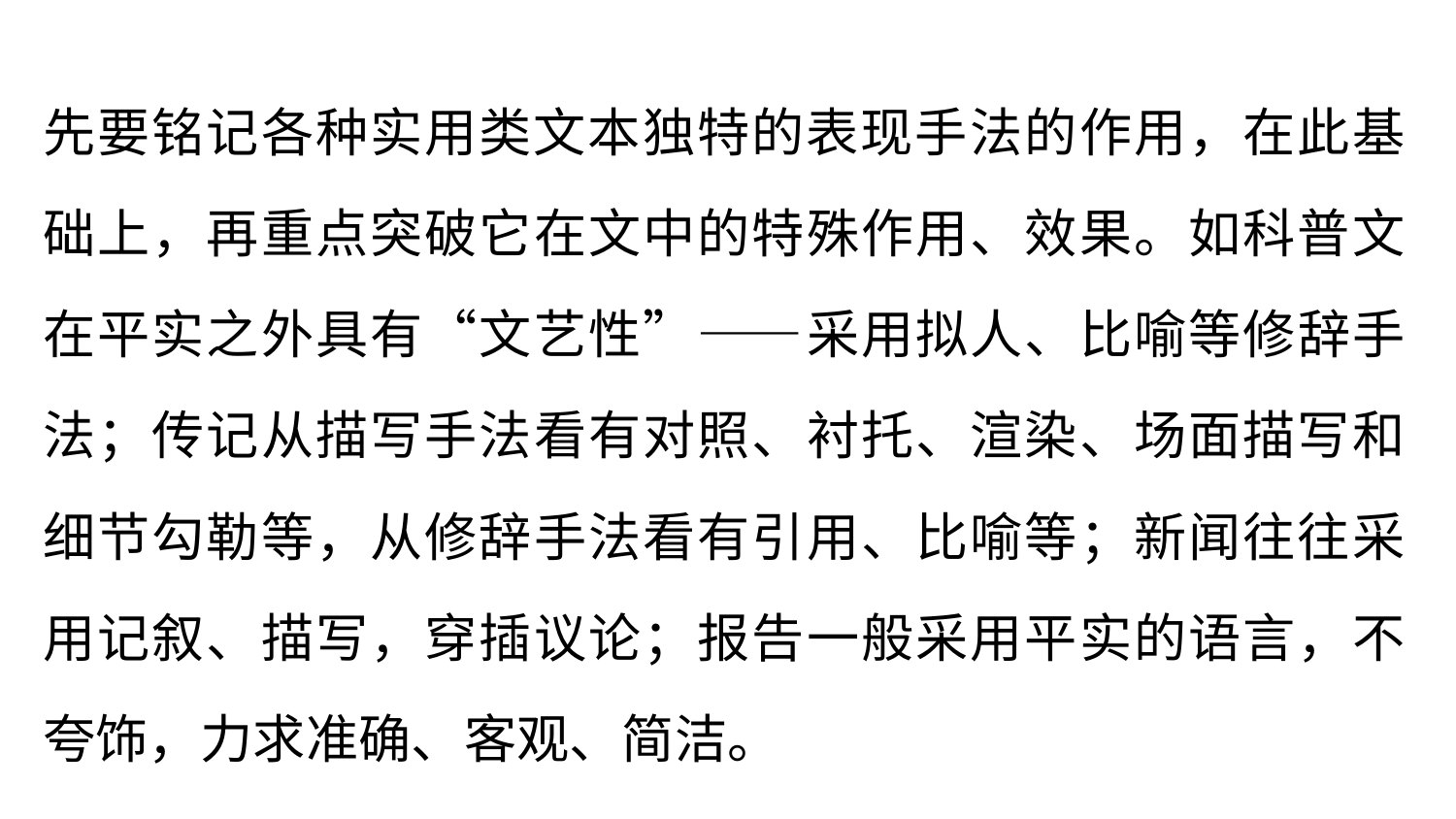

先要铭记各种实用类文本独特的表现手法的作用，在此基础上，再重点突破它在文中的特殊作用、效果。如科普文在平实之外具有“文艺性”——采用拟人、比喻等修辞手法；传记从描写手法看有对照、衬托、渲染、场面描写和细节勾勒等，从修辞手法看有引用、比喻等；新闻往往采用记叙、描写，穿插议论；报告一般采用平实的语言，不夸饰，力求准确、客观、简洁。